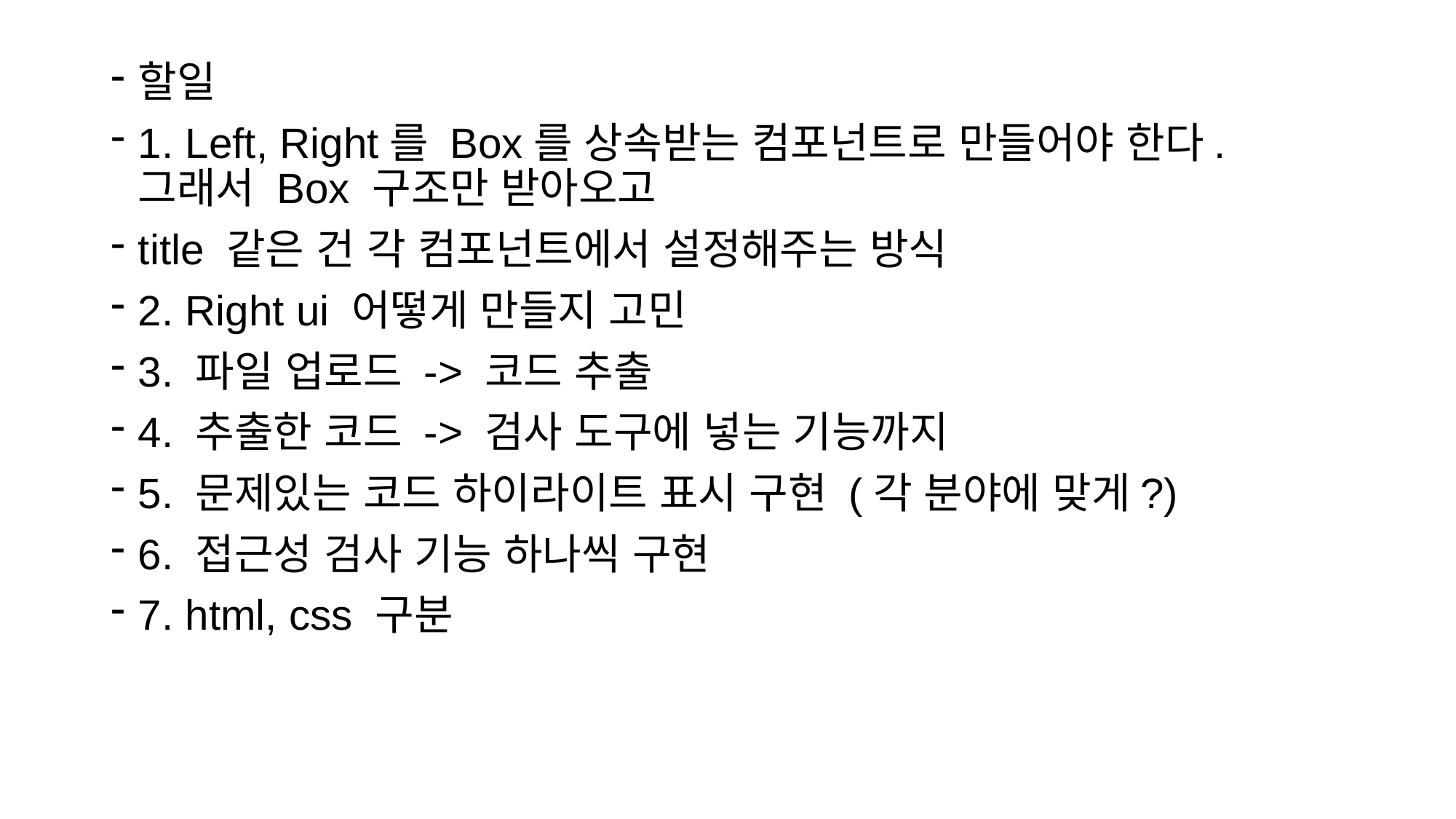

할일
1. Left, Right를 Box를 상속받는 컴포넌트로 만들어야 한다. 그래서 Box 구조만 받아오고
title 같은 건 각 컴포넌트에서 설정해주는 방식
2. Right ui 어떻게 만들지 고민
3. 파일 업로드 -> 코드 추출
4. 추출한 코드 -> 검사 도구에 넣는 기능까지
5. 문제있는 코드 하이라이트 표시 구현 (각 분야에 맞게?)
6. 접근성 검사 기능 하나씩 구현
7. html, css 구분